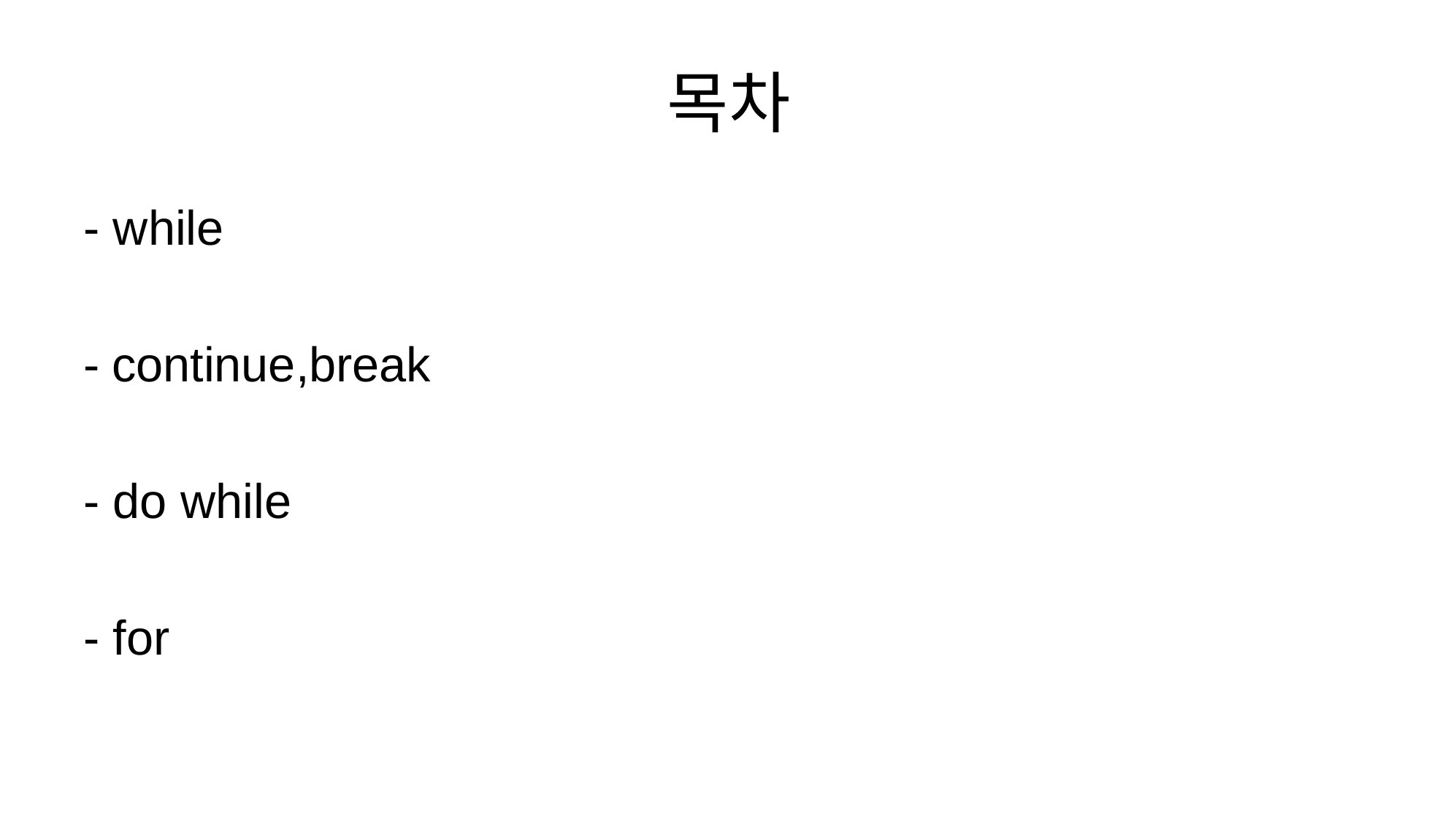

# 목차
- while

- continue,break

- do while

- for